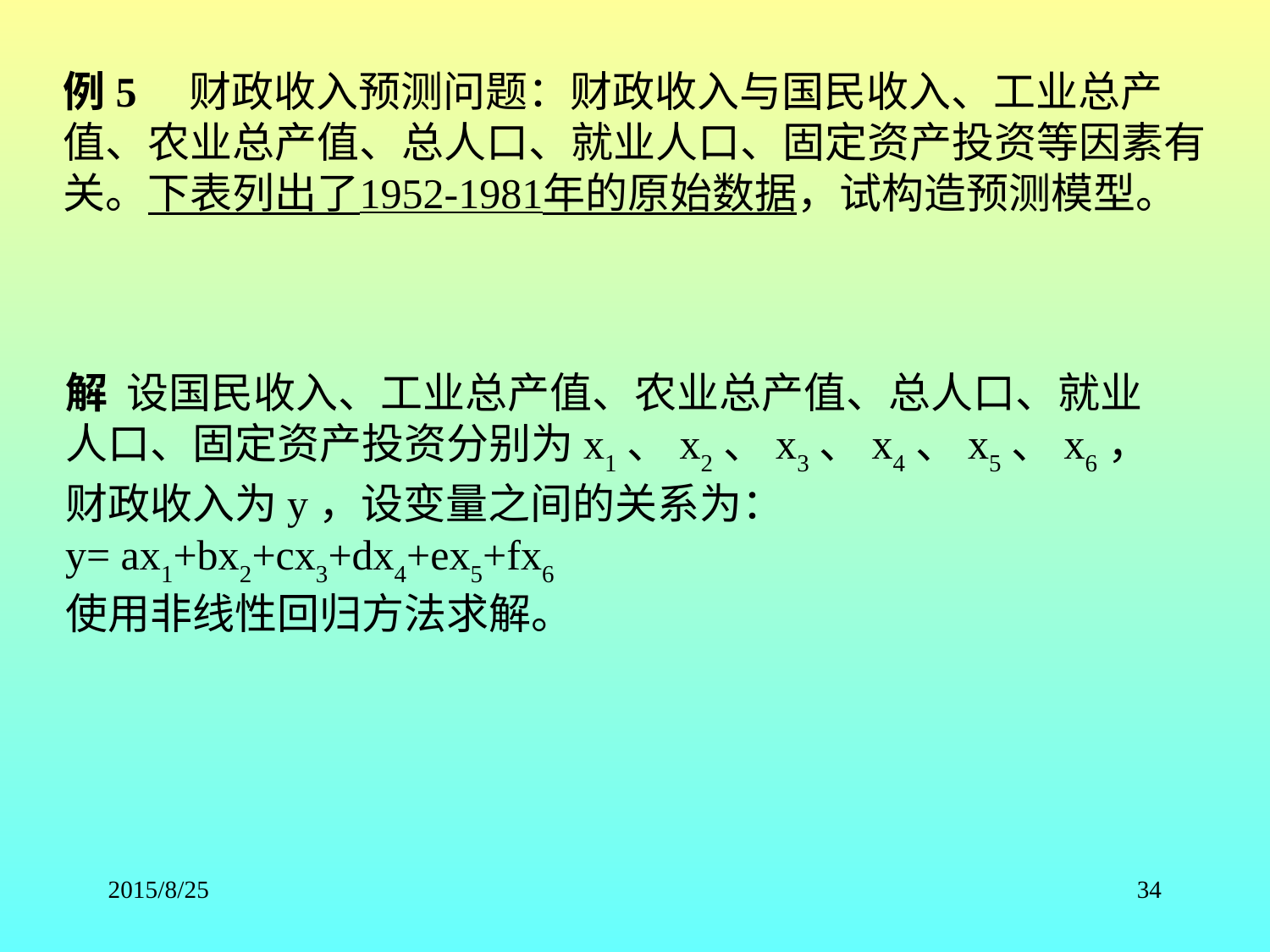

例5    财政收入预测问题：财政收入与国民收入、工业总产值、农业总产值、总人口、就业人口、固定资产投资等因素有关。下表列出了1952-1981年的原始数据，试构造预测模型。
解  设国民收入、工业总产值、农业总产值、总人口、就业人口、固定资产投资分别为x1、x2、x3、x4、x5、x6，财政收入为y，设变量之间的关系为：
y= ax1+bx2+cx3+dx4+ex5+fx6
使用非线性回归方法求解。
2015/8/25
34